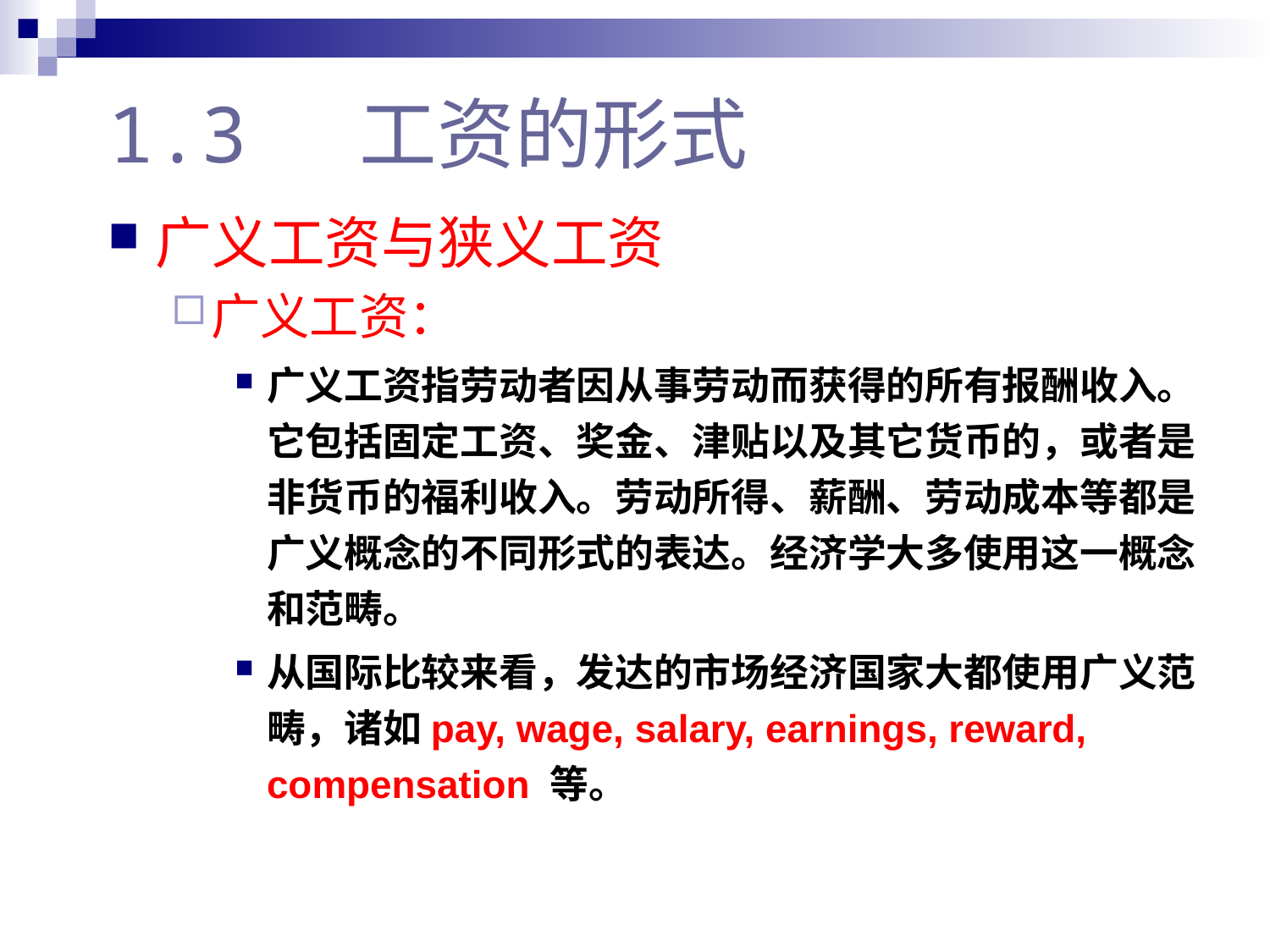

# 1.3  工资的形式
广义工资与狭义工资
广义工资：
广义工资指劳动者因从事劳动而获得的所有报酬收入。它包括固定工资、奖金、津贴以及其它货币的，或者是非货币的福利收入。劳动所得、薪酬、劳动成本等都是广义概念的不同形式的表达。经济学大多使用这一概念和范畴。
从国际比较来看，发达的市场经济国家大都使用广义范畴，诸如pay, wage, salary, earnings, reward, compensation 等。
15